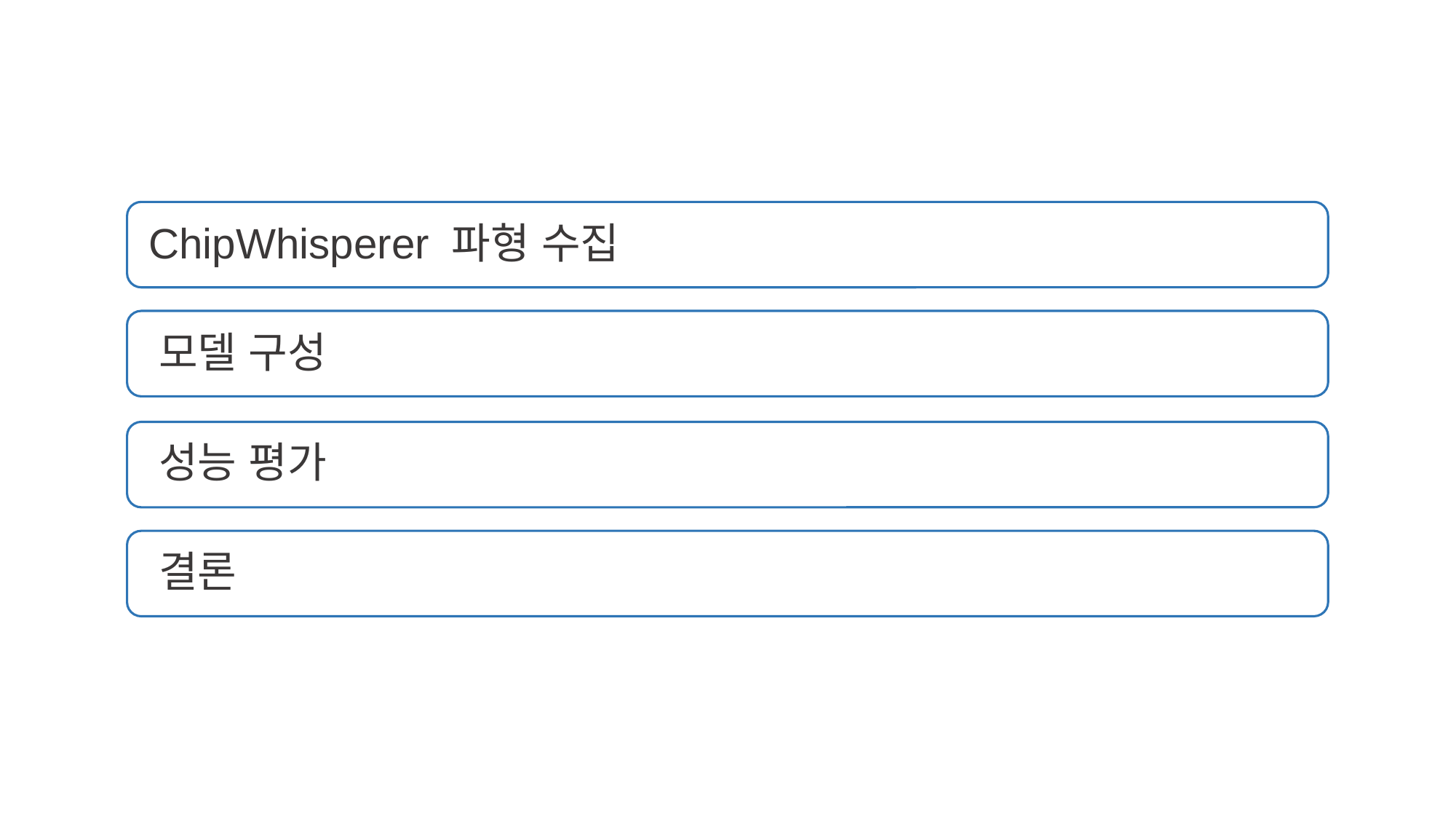

ChipWhisperer 파형 수집
 모델 구성
 성능 평가
 결론